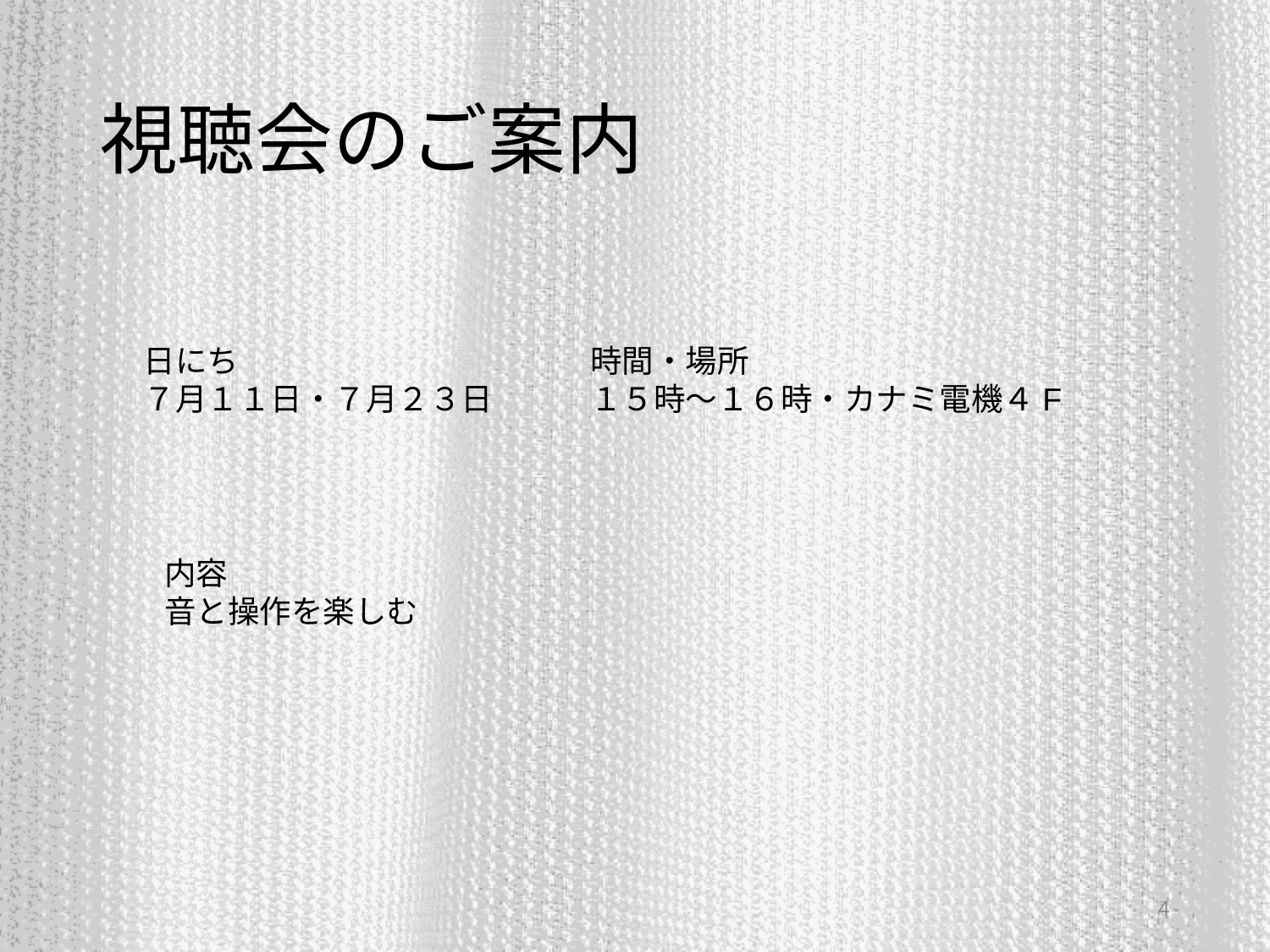

# 視聴会のご案内
日にち
７月１１日・７月２３日
時間・場所
１５時～１６時・カナミ電機４F
内容
音と操作を楽しむ
4